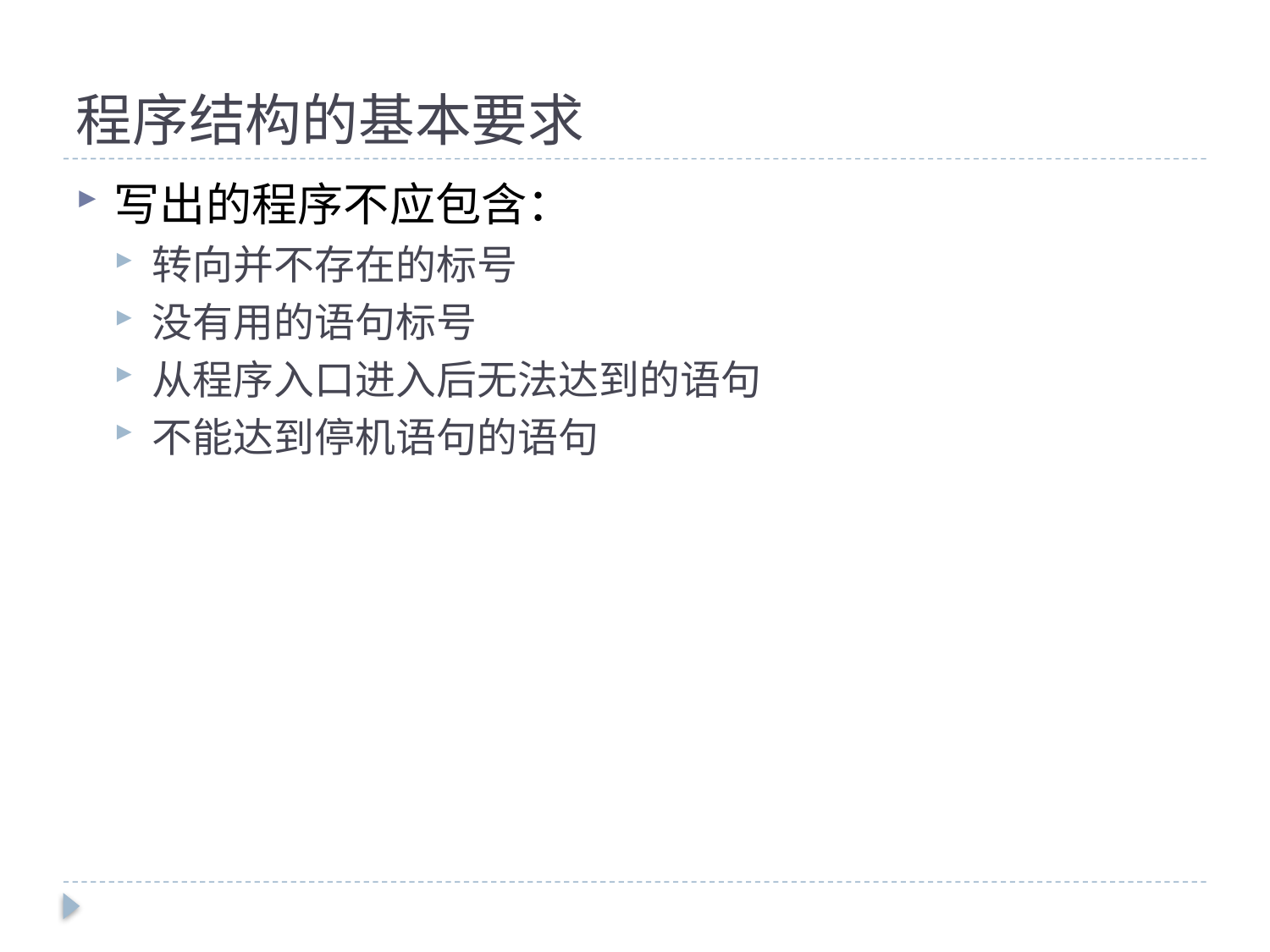

# 程序结构的基本要求
写出的程序不应包含：
转向并不存在的标号
没有用的语句标号
从程序入口进入后无法达到的语句
不能达到停机语句的语句